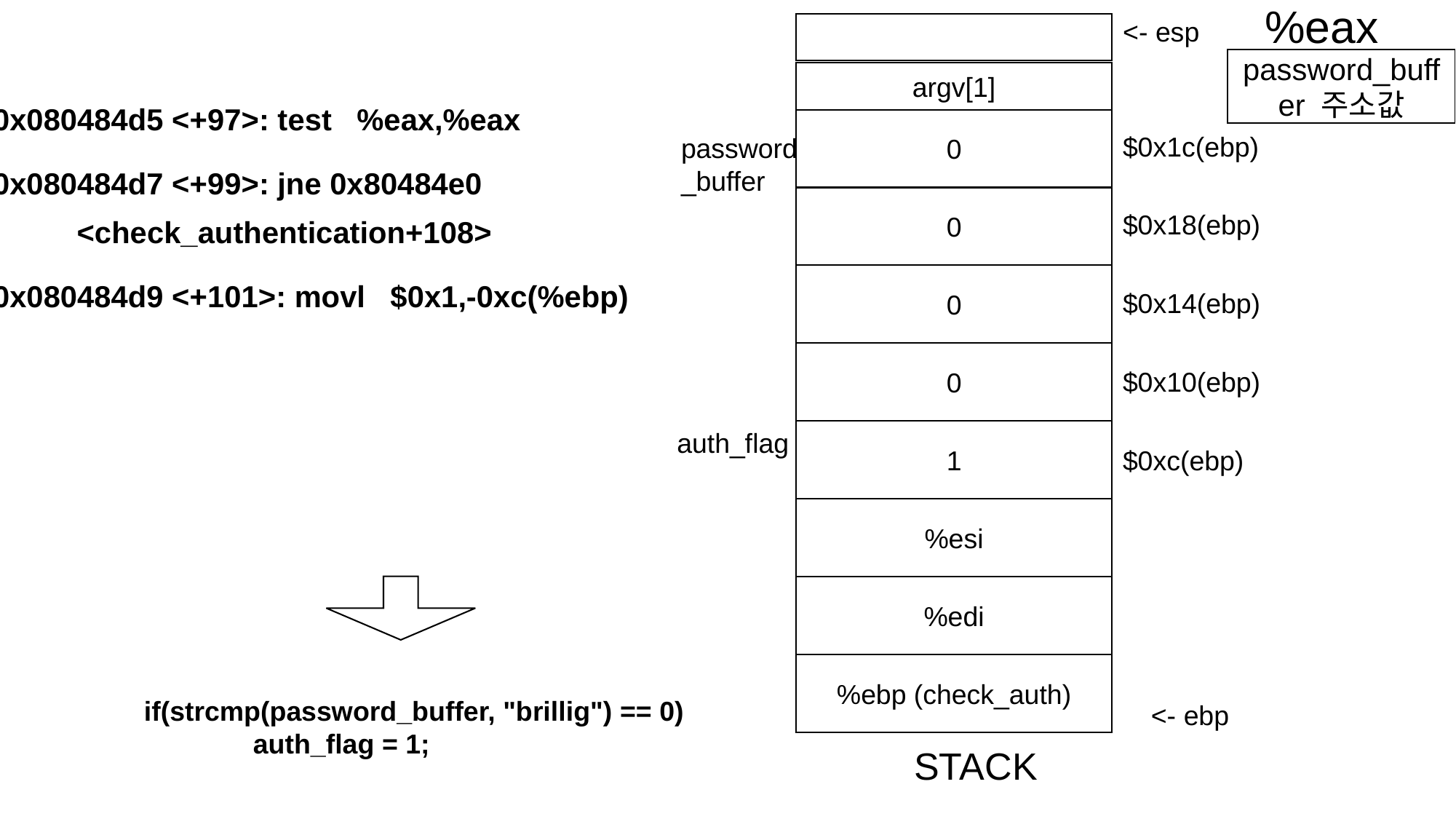

%eax
<- esp

password_buffer 주소값
argv[1]
   0x080484d5 <+97>: test   %eax,%eax
   0x080484d7 <+99>: jne 0x80484e0 				<check_authentication+108>
   0x080484d9 <+101>: movl   $0x1,-0xc(%ebp)
0
$0x1c(ebp)
password_buffer
0
$0x18(ebp)
0
$0x14(ebp)
0
$0x10(ebp)
auth_flag
1
$0xc(ebp)
%esi

%edi
%ebp (check_auth)
if(strcmp(password_buffer, "brillig") == 0)
	auth_flag = 1;

<- ebp
STACK